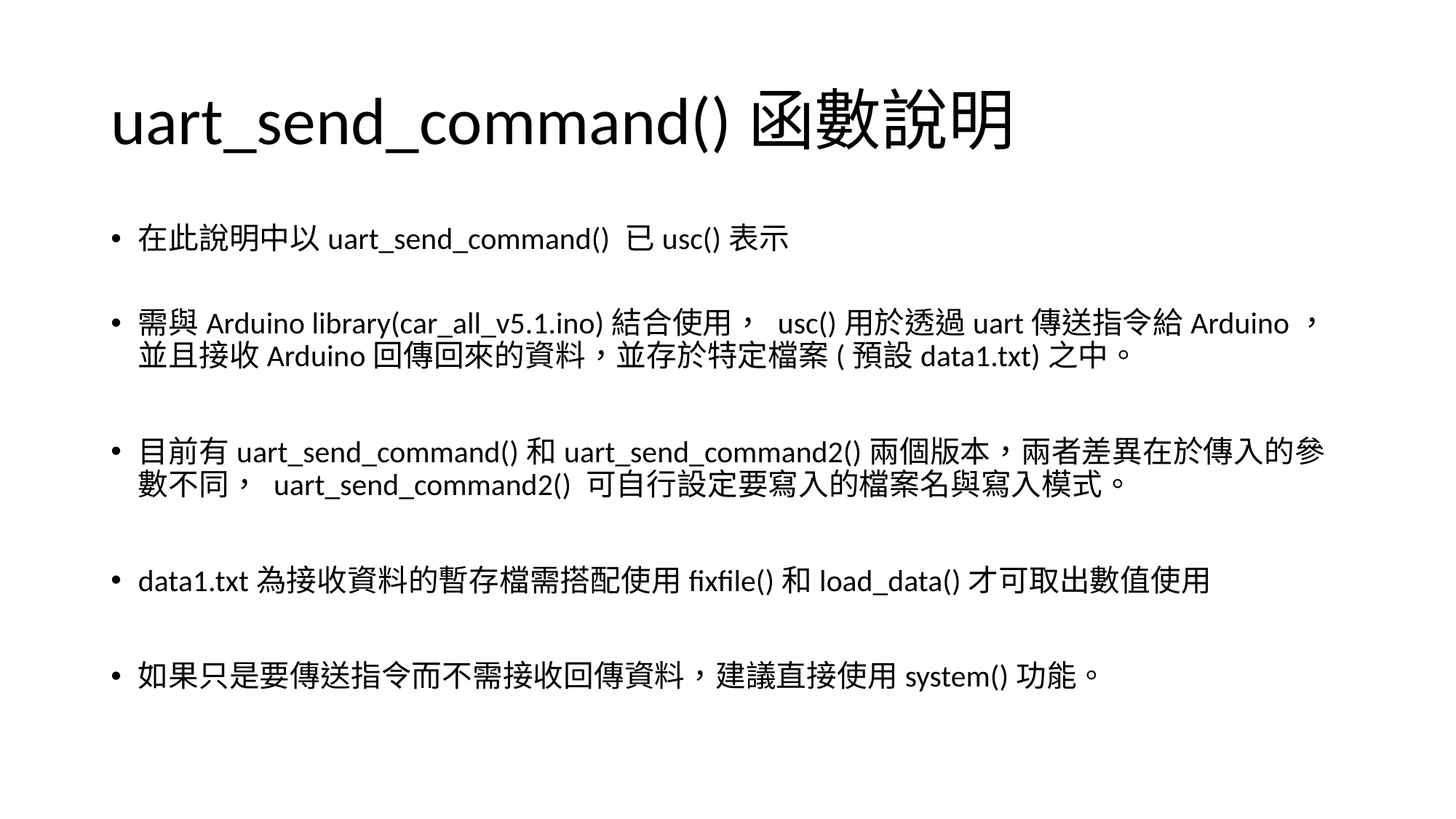

# uart_send_command()函數說明
在此說明中以uart_send_command() 已usc()表示
需與Arduino library(car_all_v5.1.ino)結合使用， usc()用於透過uart傳送指令給Arduino，並且接收Arduino回傳回來的資料，並存於特定檔案(預設data1.txt)之中。

目前有uart_send_command()和uart_send_command2()兩個版本，兩者差異在於傳入的參數不同， uart_send_command2() 可自行設定要寫入的檔案名與寫入模式。

data1.txt為接收資料的暫存檔需搭配使用fixfile()和load_data()才可取出數值使用

如果只是要傳送指令而不需接收回傳資料，建議直接使用system()功能。